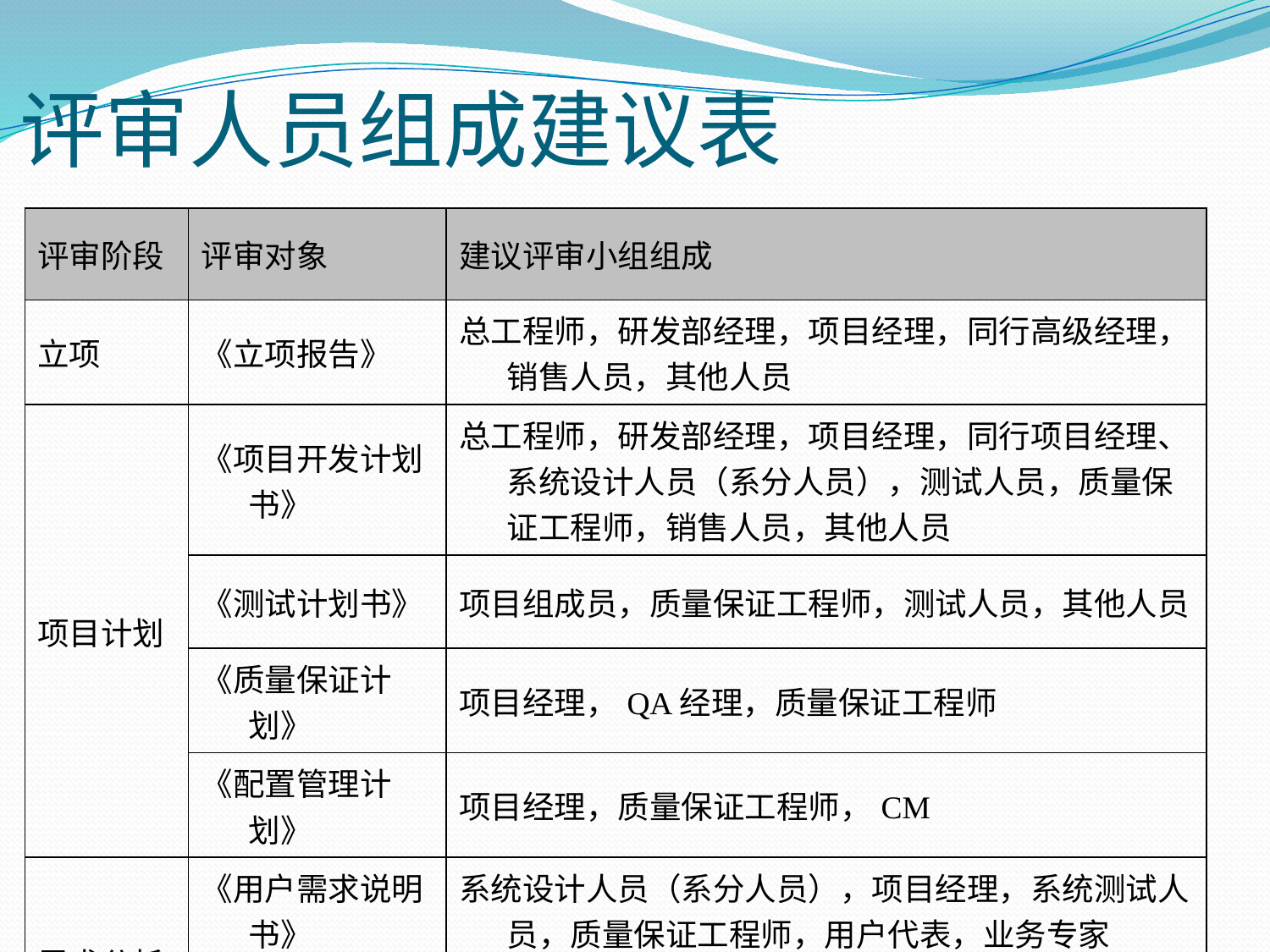

评审人员组成建议表
| 评审阶段 | 评审对象 | 建议评审小组组成 |
| --- | --- | --- |
| 立项 | 《立项报告》 | 总工程师，研发部经理，项目经理，同行高级经理，销售人员，其他人员 |
| 项目计划 | 《项目开发计划书》 | 总工程师，研发部经理，项目经理，同行项目经理、系统设计人员（系分人员），测试人员，质量保证工程师，销售人员，其他人员 |
|  | 《测试计划书》 | 项目组成员，质量保证工程师，测试人员，其他人员 |
|  | 《质量保证计划》 | 项目经理，QA经理，质量保证工程师 |
|  | 《配置管理计划》 | 项目经理，质量保证工程师，CM |
| 需求分析 | 《用户需求说明书》 | 系统设计人员（系分人员），项目经理，系统测试人员，质量保证工程师，用户代表，业务专家 |
|  | 《软件需求规格说明书》 | 系统设计人员（系分人员），项目经理，系统测试人员，质量保证工程师，用户代表，业务专家 |